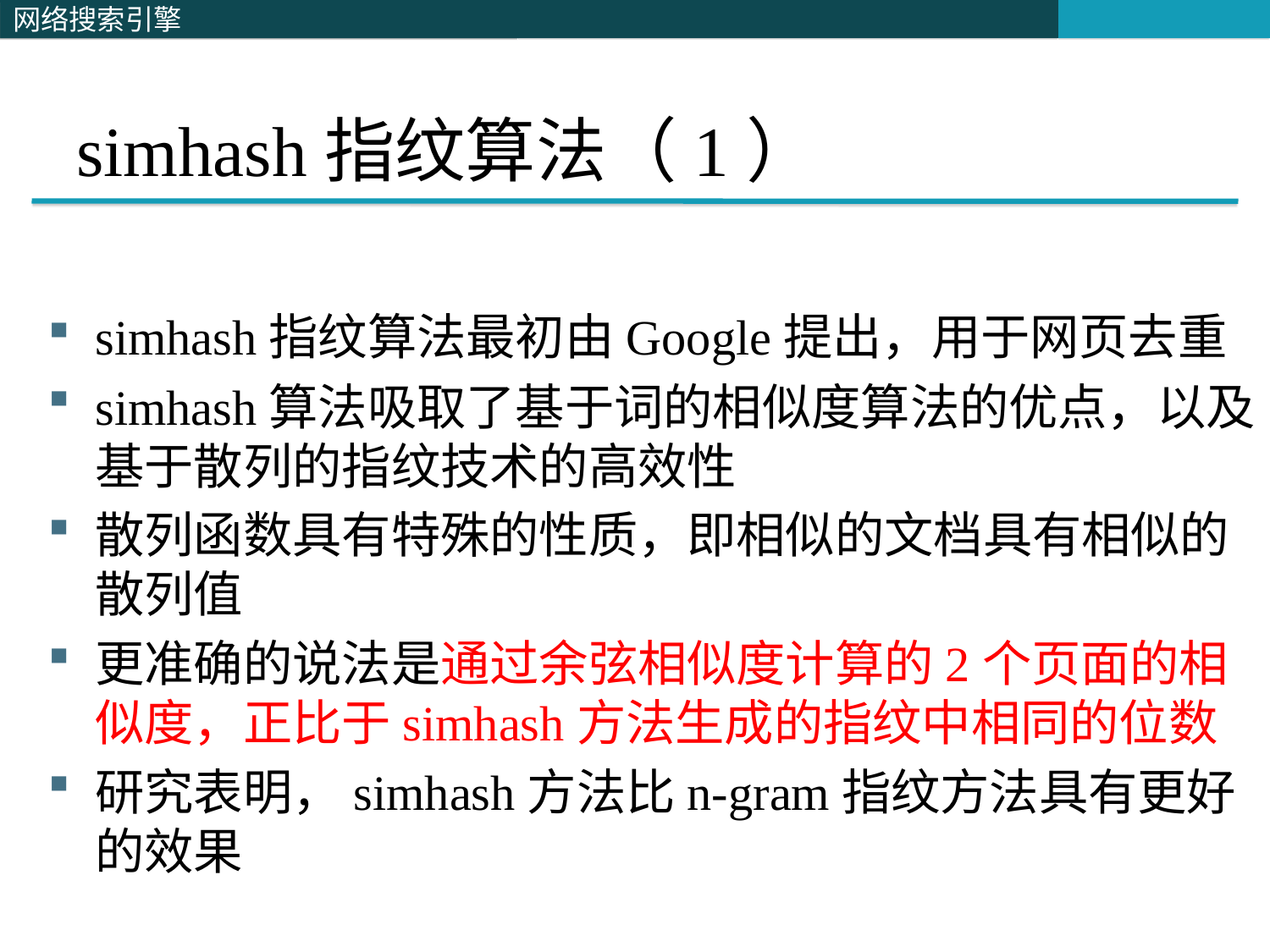

# simhash指纹算法（1）
simhash指纹算法最初由Google提出，用于网页去重
simhash算法吸取了基于词的相似度算法的优点，以及基于散列的指纹技术的高效性
散列函数具有特殊的性质，即相似的文档具有相似的散列值
更准确的说法是通过余弦相似度计算的2个页面的相似度，正比于simhash方法生成的指纹中相同的位数
研究表明，simhash方法比n-gram指纹方法具有更好的效果